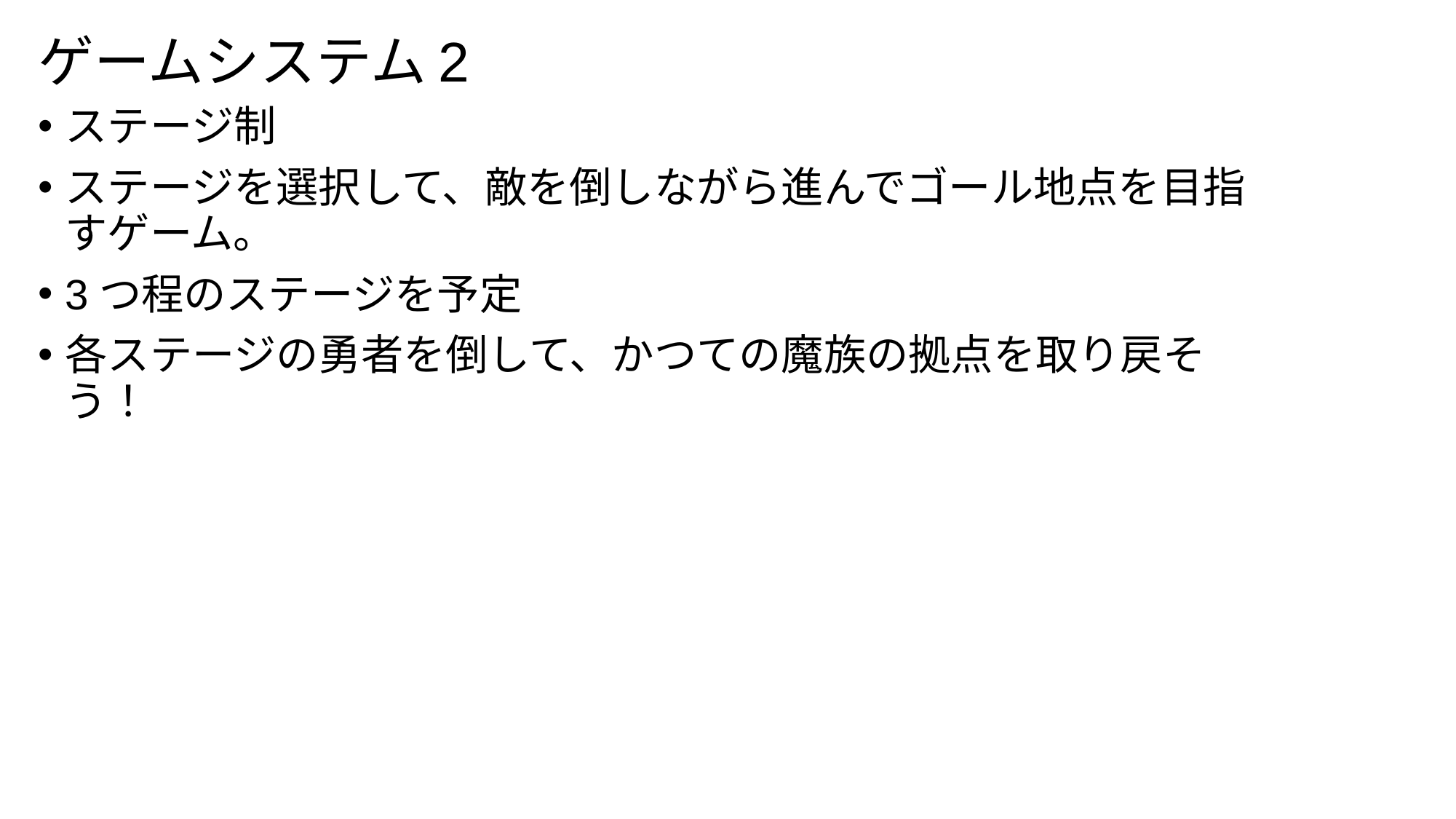

# ゲームシステム2
ステージ制
ステージを選択して、敵を倒しながら進んでゴール地点を目指すゲーム。
3つ程のステージを予定
各ステージの勇者を倒して、かつての魔族の拠点を取り戻そう！